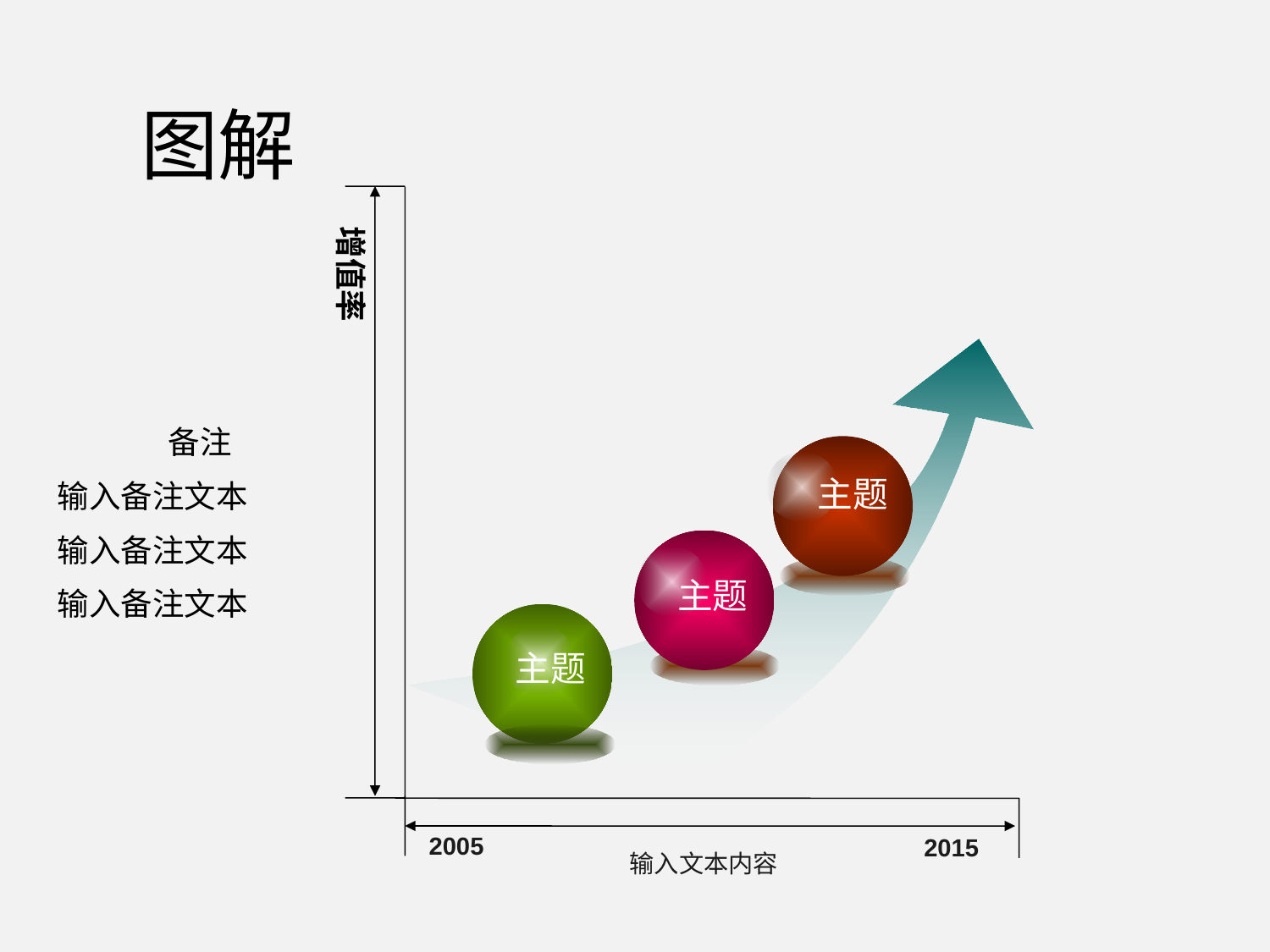

# 图解

增值率

备注
输入备注文本
输入备注文本
输入备注文本

主题

主题

主题

2005

2015
输入文本内容